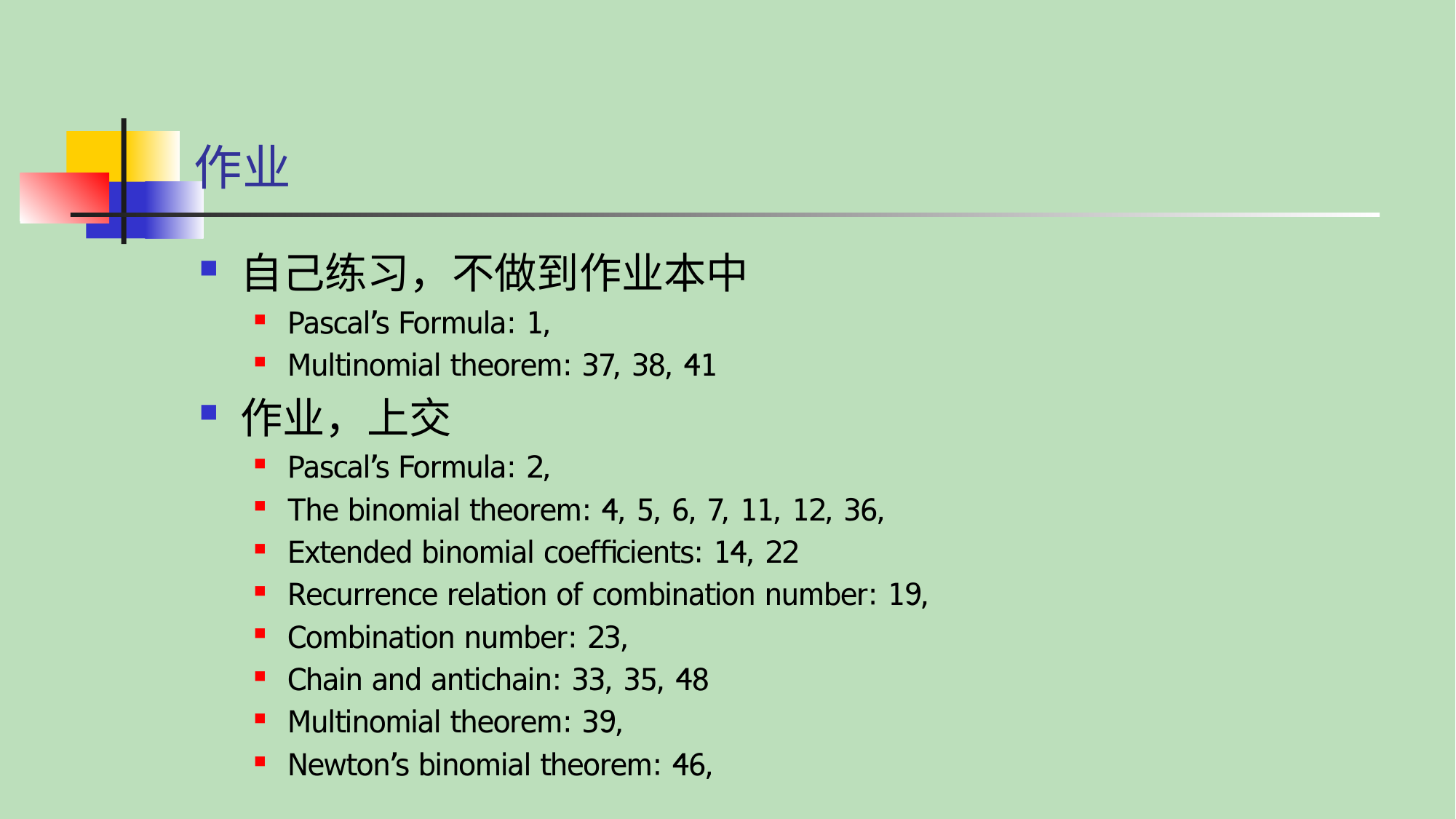

# 作业
自己练习，不做到作业本中
Pascal’s Formula: 1,
Multinomial theorem: 37, 38, 41
作业，上交
Pascal’s Formula: 2,
The binomial theorem: 4, 5, 6, 7, 11, 12, 36,
Extended binomial coefficients: 14, 22
Recurrence relation of combination number: 19,
Combination number: 23,
Chain and antichain: 33, 35, 48
Multinomial theorem: 39,
Newton’s binomial theorem: 46,